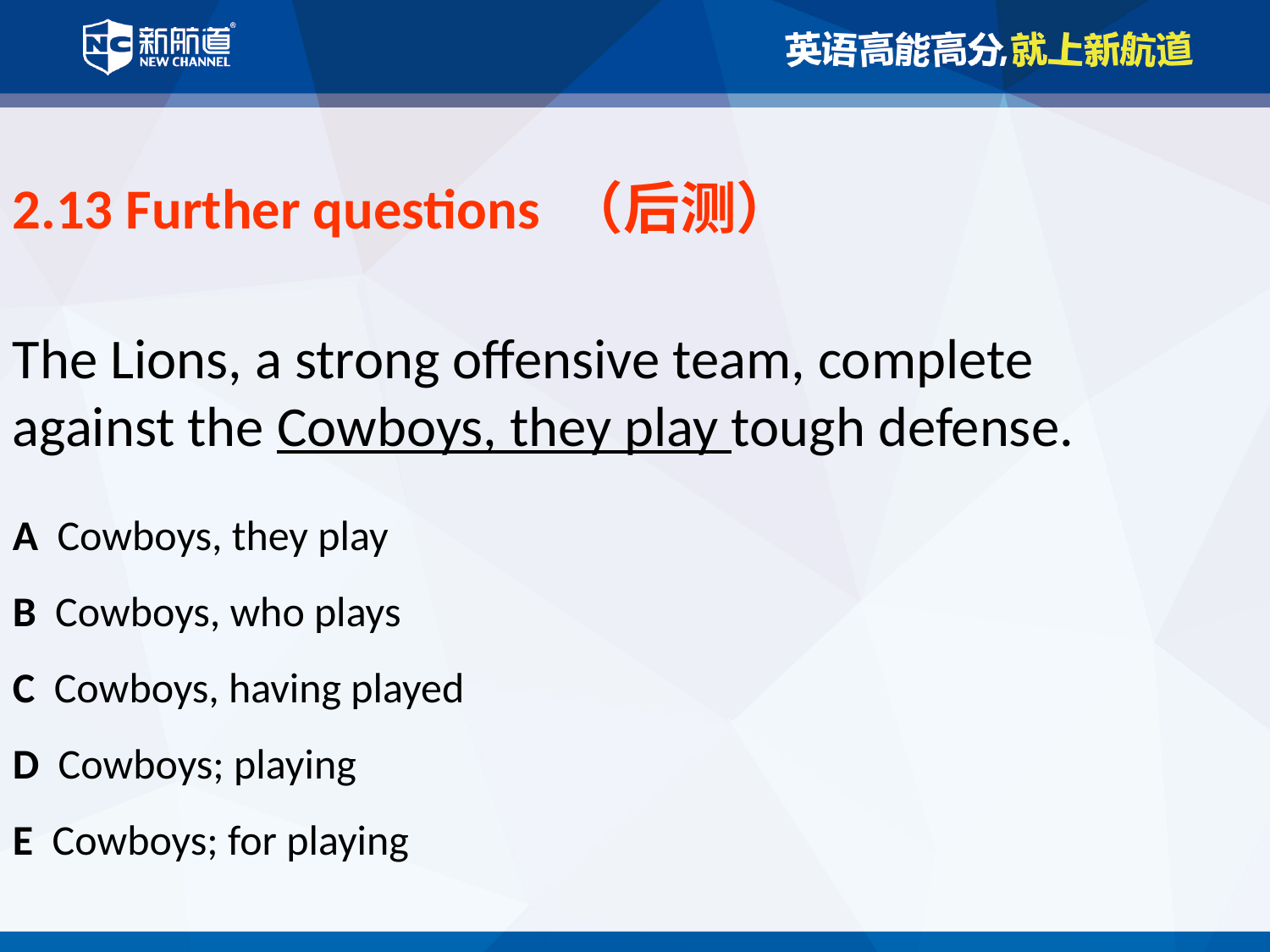

2.13 Further questions （后测）
The Lions, a strong offensive team, complete against the Cowboys, they play tough defense.

A  Cowboys, they play
B  Cowboys, who plays
C  Cowboys, having played
D  Cowboys; playing
E  Cowboys; for playing